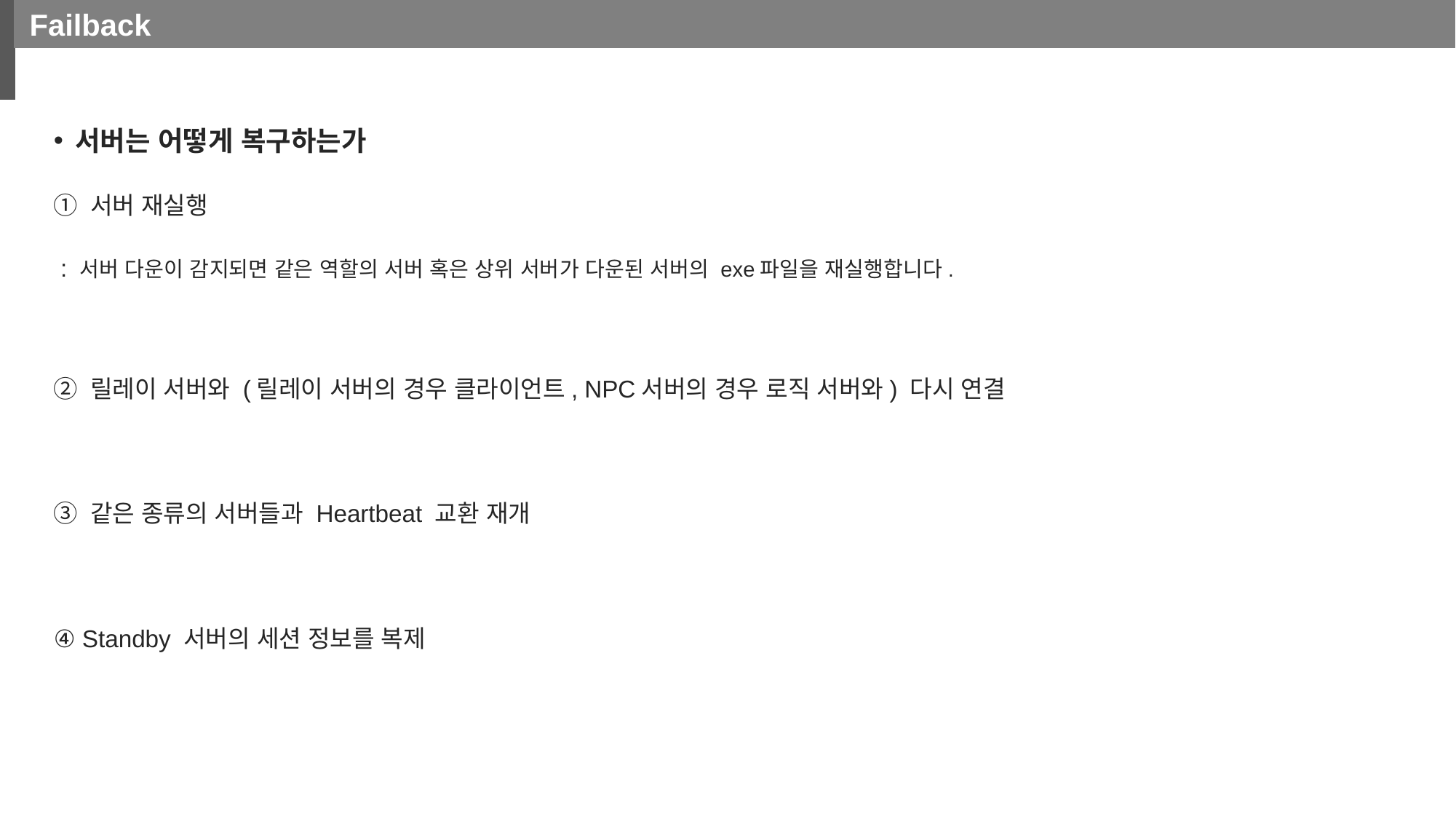

Failback
서버는 어떻게 복구하는가
① 서버 재실행
 : 서버 다운이 감지되면 같은 역할의 서버 혹은 상위 서버가 다운된 서버의 exe파일을 재실행합니다.

② 릴레이 서버와 (릴레이 서버의 경우 클라이언트, NPC서버의 경우 로직 서버와) 다시 연결

③ 같은 종류의 서버들과 Heartbeat 교환 재개

④ Standby 서버의 세션 정보를 복제